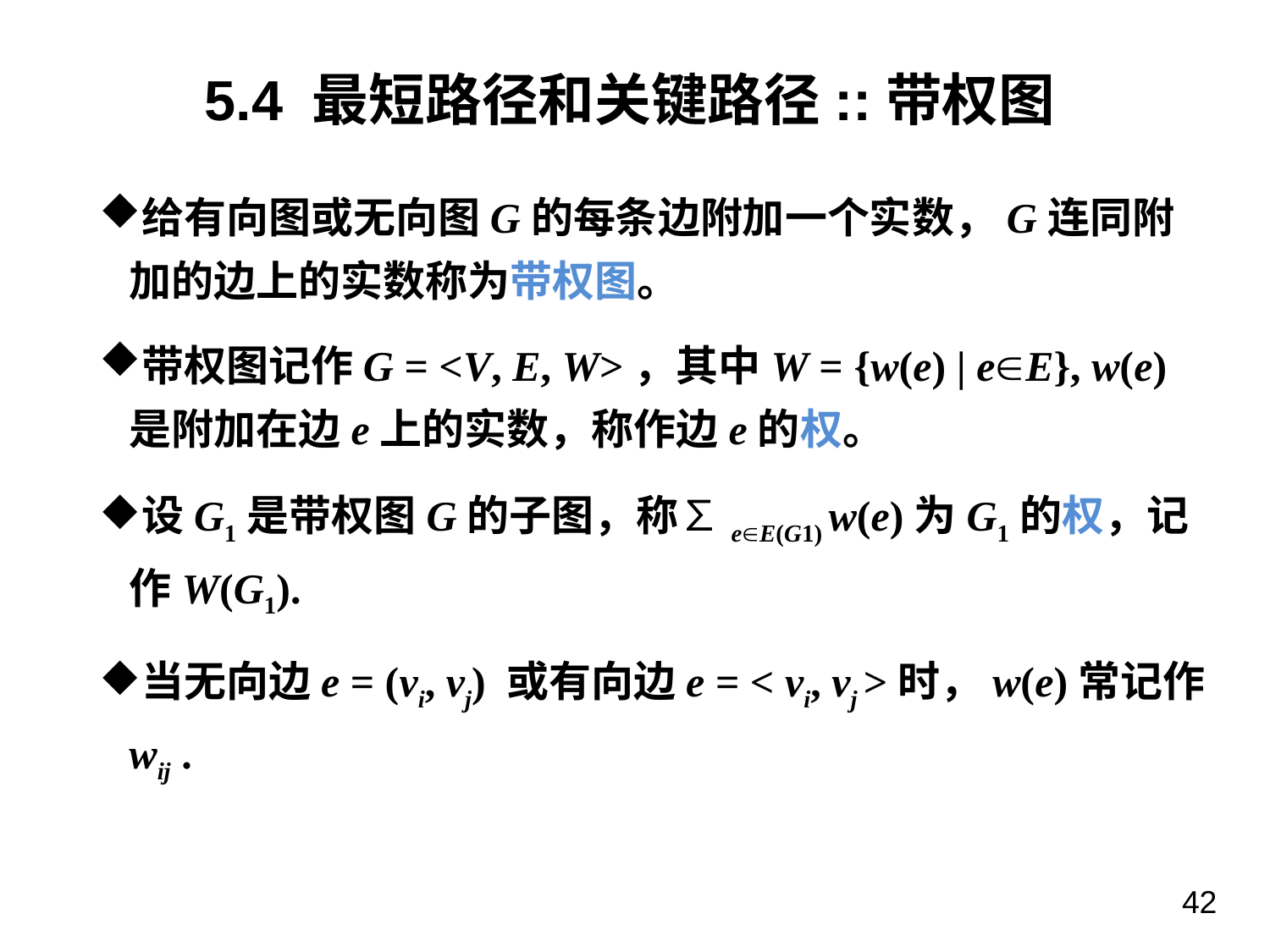

5.4 最短路径和关键路径::带权图
给有向图或无向图G的每条边附加一个实数，G连同附加的边上的实数称为带权图。
带权图记作G = <V, E, W>，其中W = {w(e) | e∈E}, w(e) 是附加在边e上的实数，称作边e的权。
设G1是带权图G的子图，称∑e∈E(G1) w(e)为G1的权，记作W(G1).
当无向边e = (vi, vj) 或有向边e = < vi, vj >时，w(e)常记作wij .
42